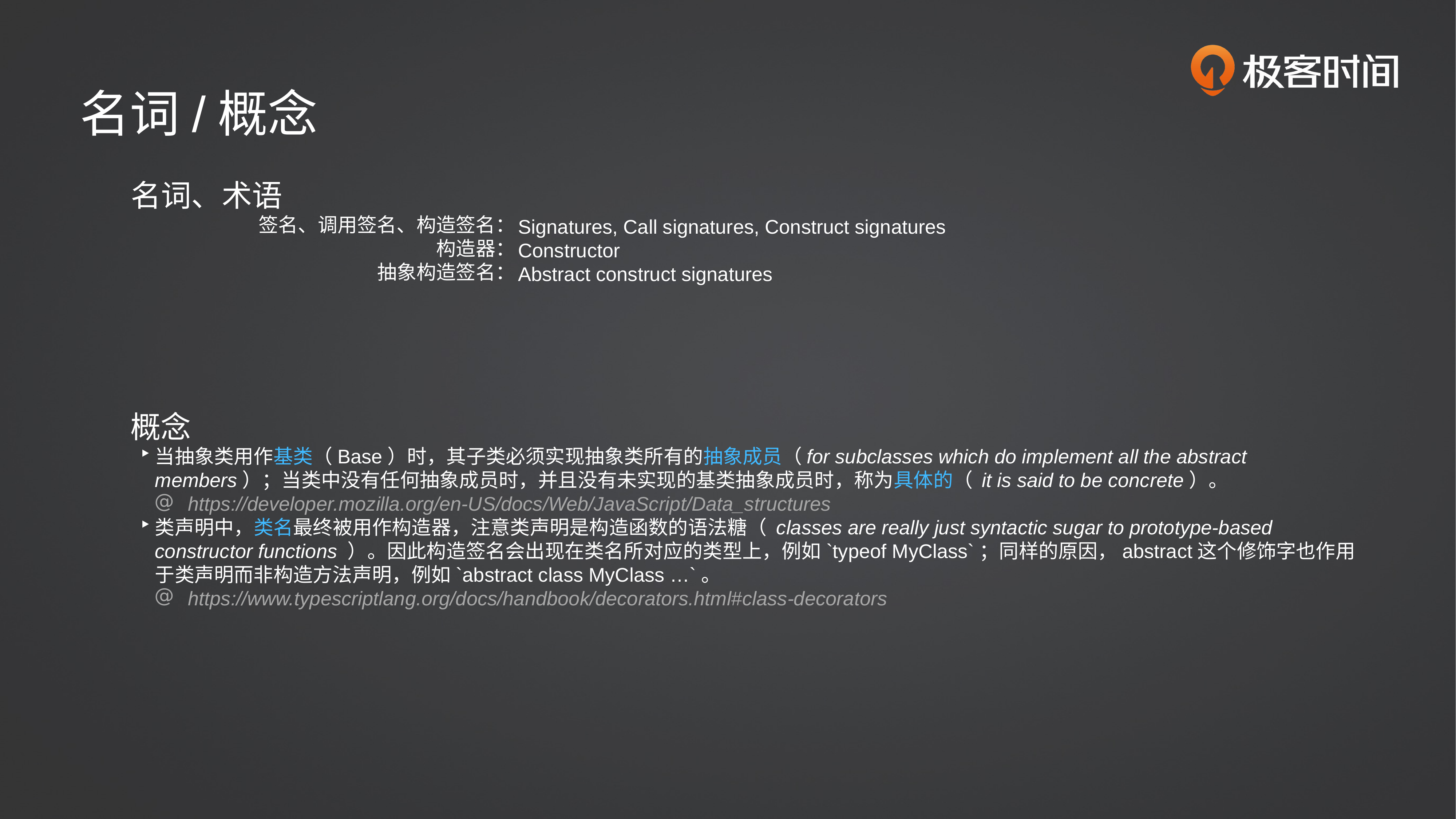

名词/概念
名词、术语
签名、调用签名、构造签名：
构造器：
抽象构造签名：

Signatures, Call signatures, Construct signatures
Constructor
Abstract construct signatures
概念
当抽象类用作基类（Base）时，其子类必须实现抽象类所有的抽象成员（for subclasses which do implement all the abstract members）；当类中没有任何抽象成员时，并且没有未实现的基类抽象成员时，称为具体的（ it is said to be concrete）。
https://developer.mozilla.org/en-US/docs/Web/JavaScript/Data_structures
类声明中，类名最终被用作构造器，注意类声明是构造函数的语法糖（ classes are really just syntactic sugar to prototype-based constructor functions ）。因此构造签名会出现在类名所对应的类型上，例如`typeof MyClass`；同样的原因，abstract这个修饰字也作用于类声明而非构造方法声明，例如`abstract class MyClass …`。
https://www.typescriptlang.org/docs/handbook/decorators.html#class-decorators